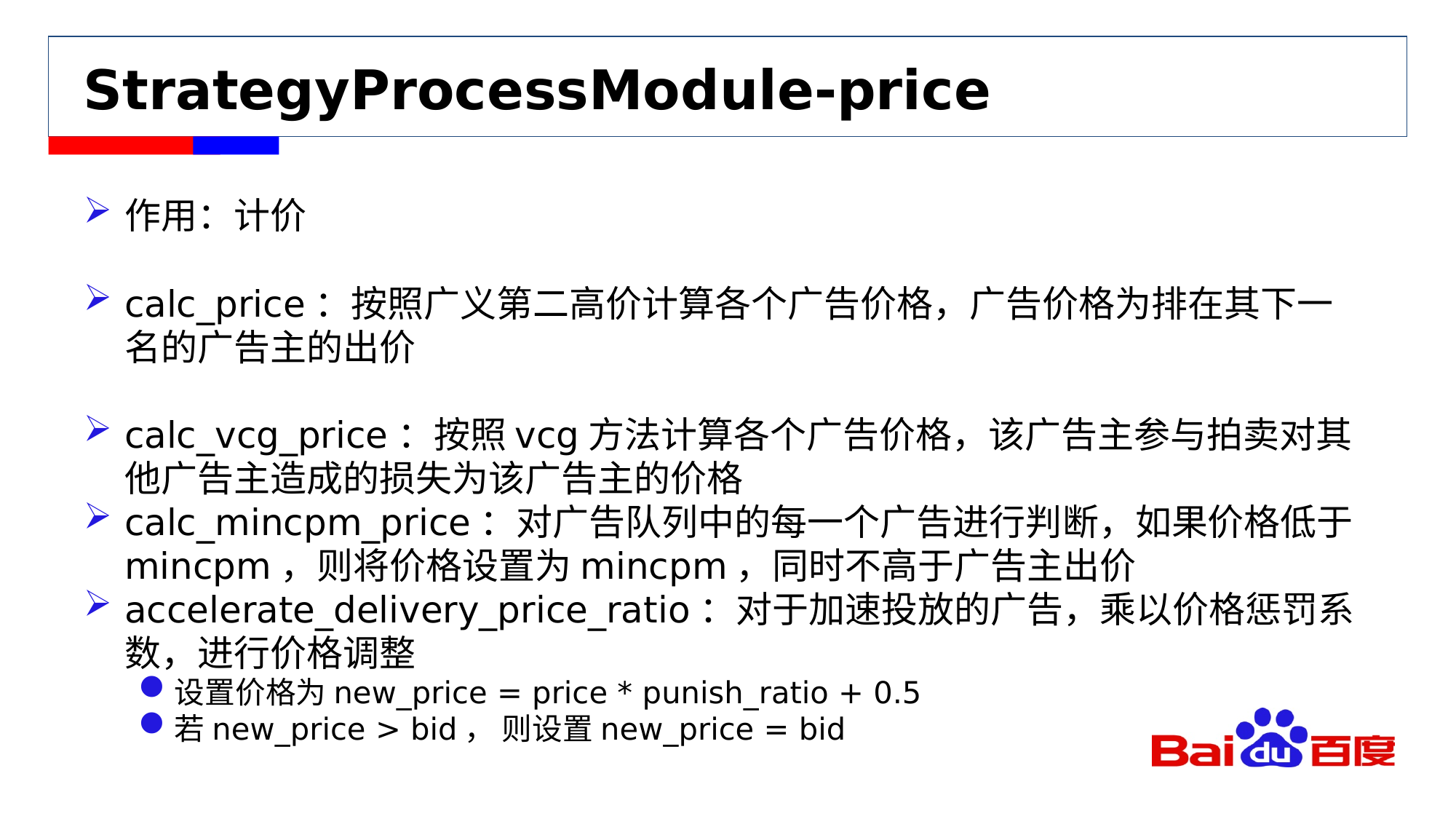

# StrategyProcessModule-price
作用：计价

calc_price：按照广义第二高价计算各个广告价格，广告价格为排在其下一名的广告主的出价

calc_vcg_price：按照vcg方法计算各个广告价格，该广告主参与拍卖对其他广告主造成的损失为该广告主的价格
calc_mincpm_price：对广告队列中的每一个广告进行判断，如果价格低于mincpm，则将价格设置为mincpm，同时不高于广告主出价
accelerate_delivery_price_ratio：对于加速投放的广告，乘以价格惩罚系数，进行价格调整
设置价格为new_price = price * punish_ratio + 0.5
若new_price > bid， 则设置new_price = bid